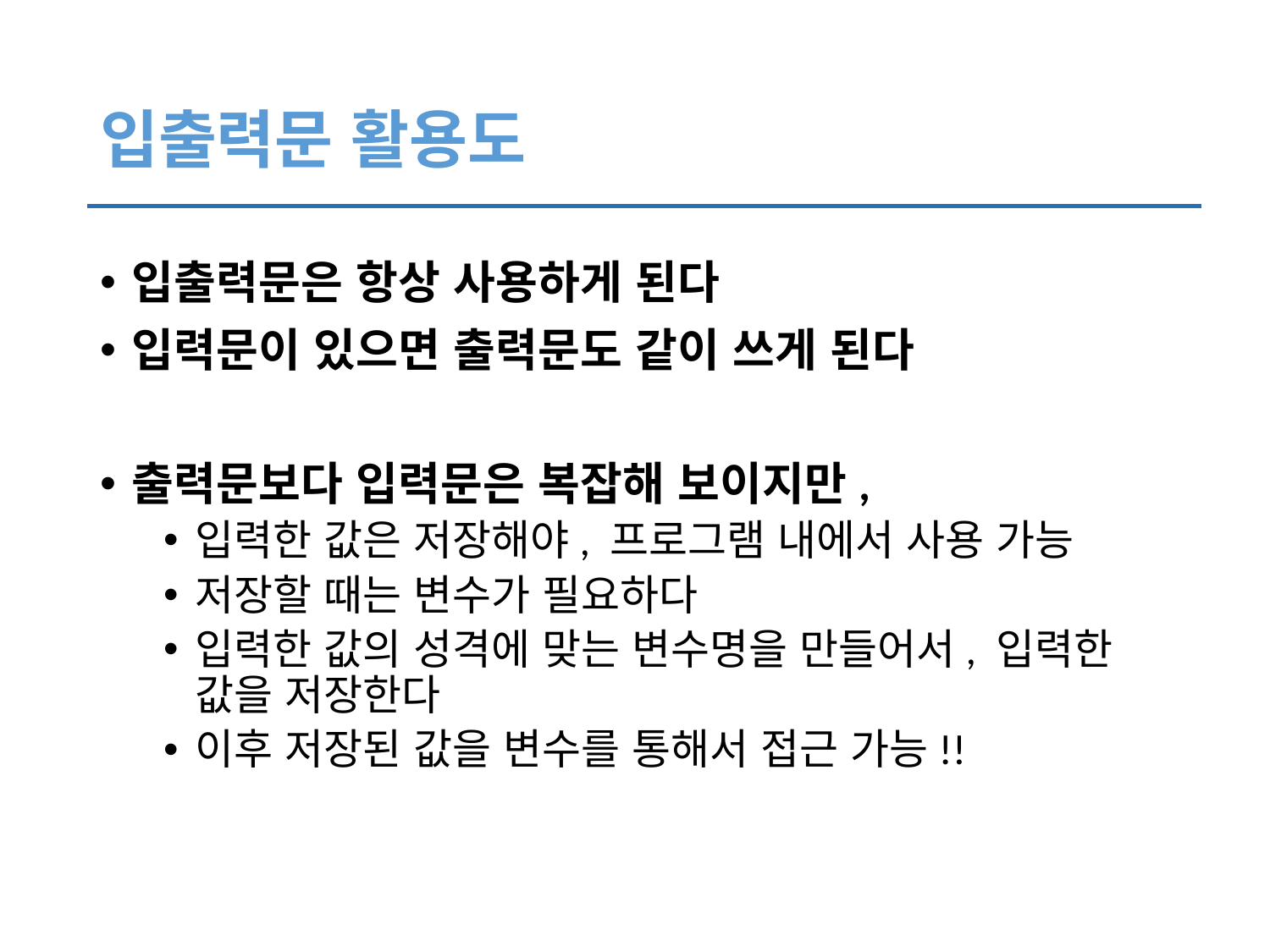

# 입출력문 활용도
입출력문은 항상 사용하게 된다
입력문이 있으면 출력문도 같이 쓰게 된다

출력문보다 입력문은 복잡해 보이지만,
입력한 값은 저장해야, 프로그램 내에서 사용 가능
저장할 때는 변수가 필요하다
입력한 값의 성격에 맞는 변수명을 만들어서, 입력한 값을 저장한다
이후 저장된 값을 변수를 통해서 접근 가능!!